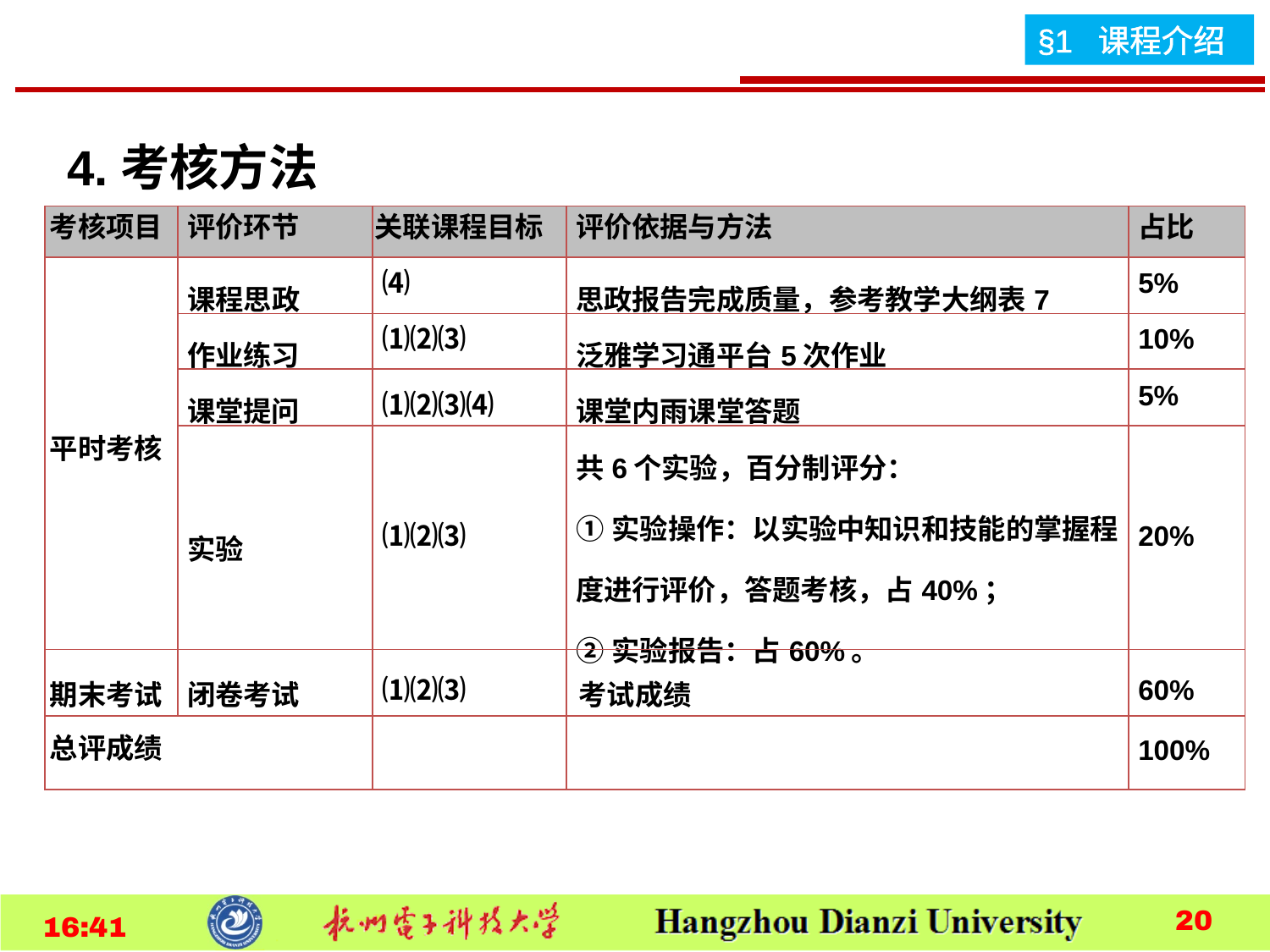

4.考核方法
| 考核项目 | 评价环节 | 关联课程目标 | 评价依据与方法 | 占比 |
| --- | --- | --- | --- | --- |
| 平时考核 | 课程思政 | ⑷ | 思政报告完成质量，参考教学大纲表7 | 5% |
| 平时考核 | 作业练习 | ⑴⑵⑶ | 泛雅学习通平台5次作业 | 10% |
|  | 课堂提问 | ⑴⑵⑶⑷ | 课堂内雨课堂答题 | 5% |
|  | 实验 | ⑴⑵⑶ | 共6个实验，百分制评分： ①实验操作：以实验中知识和技能的掌握程度进行评价，答题考核，占40%； ②实验报告：占60%。 | 20% |
| 期末考试 | 闭卷考试 | ⑴⑵⑶ | 考试成绩 | 60% |
| 总评成绩 |  |  |  | 100% |